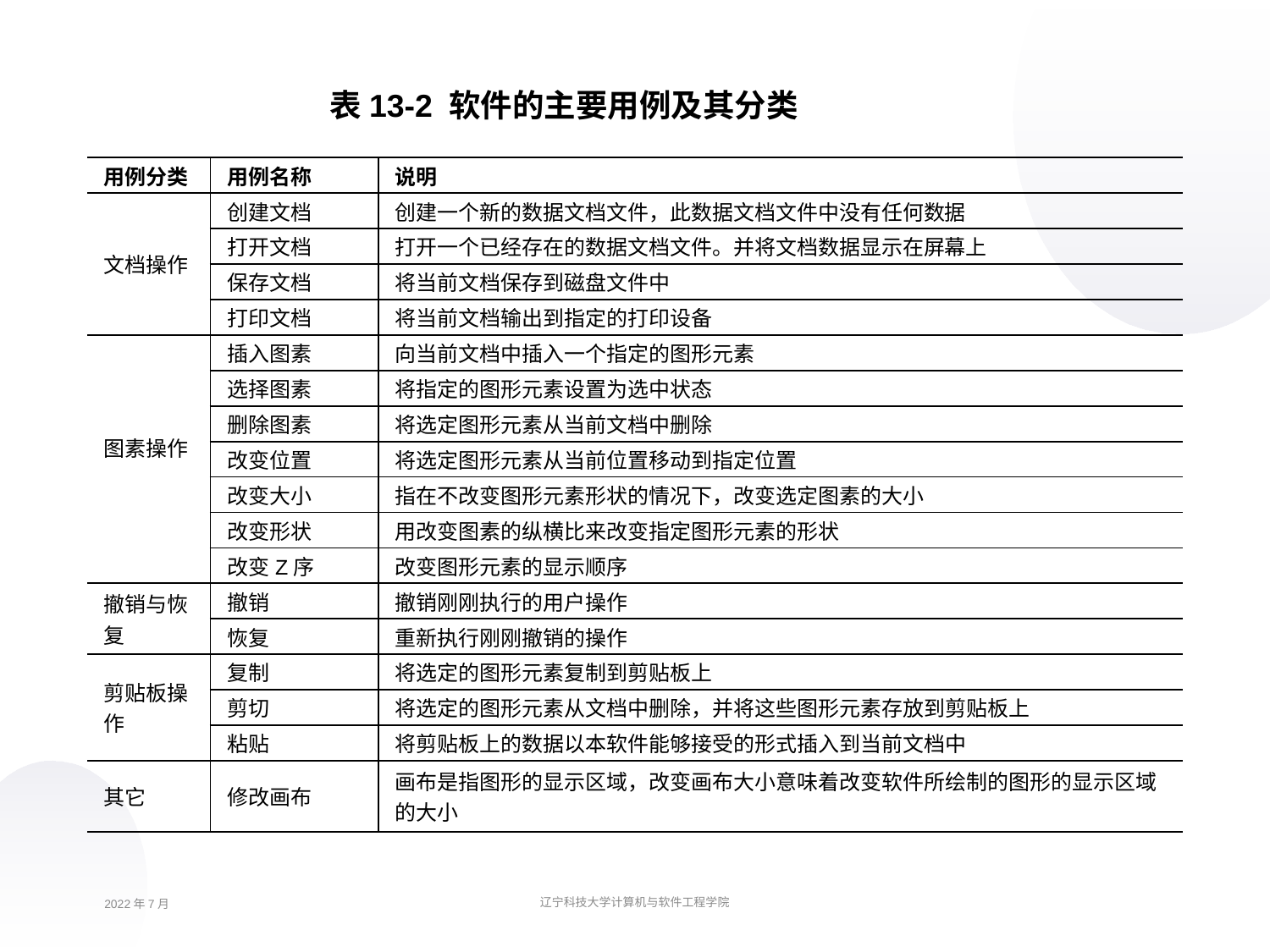

表13-2 软件的主要用例及其分类
| 用例分类 | 用例名称 | 说明 |
| --- | --- | --- |
| 文档操作 | 创建文档 | 创建一个新的数据文档文件，此数据文档文件中没有任何数据 |
|  | 打开文档 | 打开一个已经存在的数据文档文件。并将文档数据显示在屏幕上 |
|  | 保存文档 | 将当前文档保存到磁盘文件中 |
|  | 打印文档 | 将当前文档输出到指定的打印设备 |
| 图素操作 | 插入图素 | 向当前文档中插入一个指定的图形元素 |
|  | 选择图素 | 将指定的图形元素设置为选中状态 |
|  | 删除图素 | 将选定图形元素从当前文档中删除 |
|  | 改变位置 | 将选定图形元素从当前位置移动到指定位置 |
|  | 改变大小 | 指在不改变图形元素形状的情况下，改变选定图素的大小 |
|  | 改变形状 | 用改变图素的纵横比来改变指定图形元素的形状 |
|  | 改变Z序 | 改变图形元素的显示顺序 |
| 撤销与恢复 | 撤销 | 撤销刚刚执行的用户操作 |
|  | 恢复 | 重新执行刚刚撤销的操作 |
| 剪贴板操作 | 复制 | 将选定的图形元素复制到剪贴板上 |
|  | 剪切 | 将选定的图形元素从文档中删除，并将这些图形元素存放到剪贴板上 |
|  | 粘贴 | 将剪贴板上的数据以本软件能够接受的形式插入到当前文档中 |
| 其它 | 修改画布 | 画布是指图形的显示区域，改变画布大小意味着改变软件所绘制的图形的显示区域的大小 |

2022年7月
辽宁科技大学计算机与软件工程学院
8